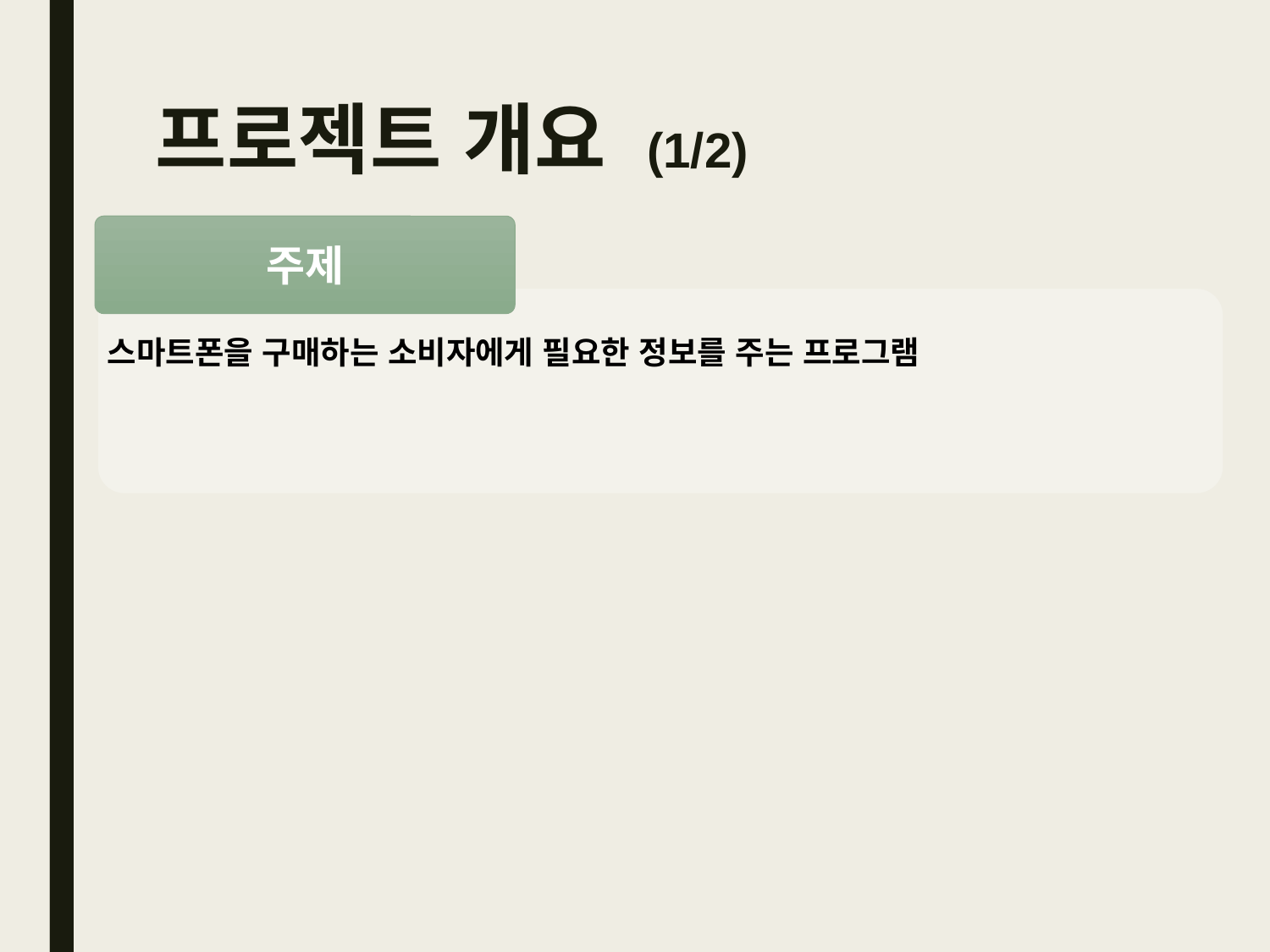

# 프로젝트 개요 (1/2)
주제

스마트폰을 구매하는 소비자에게 필요한 정보를 주는 프로그램